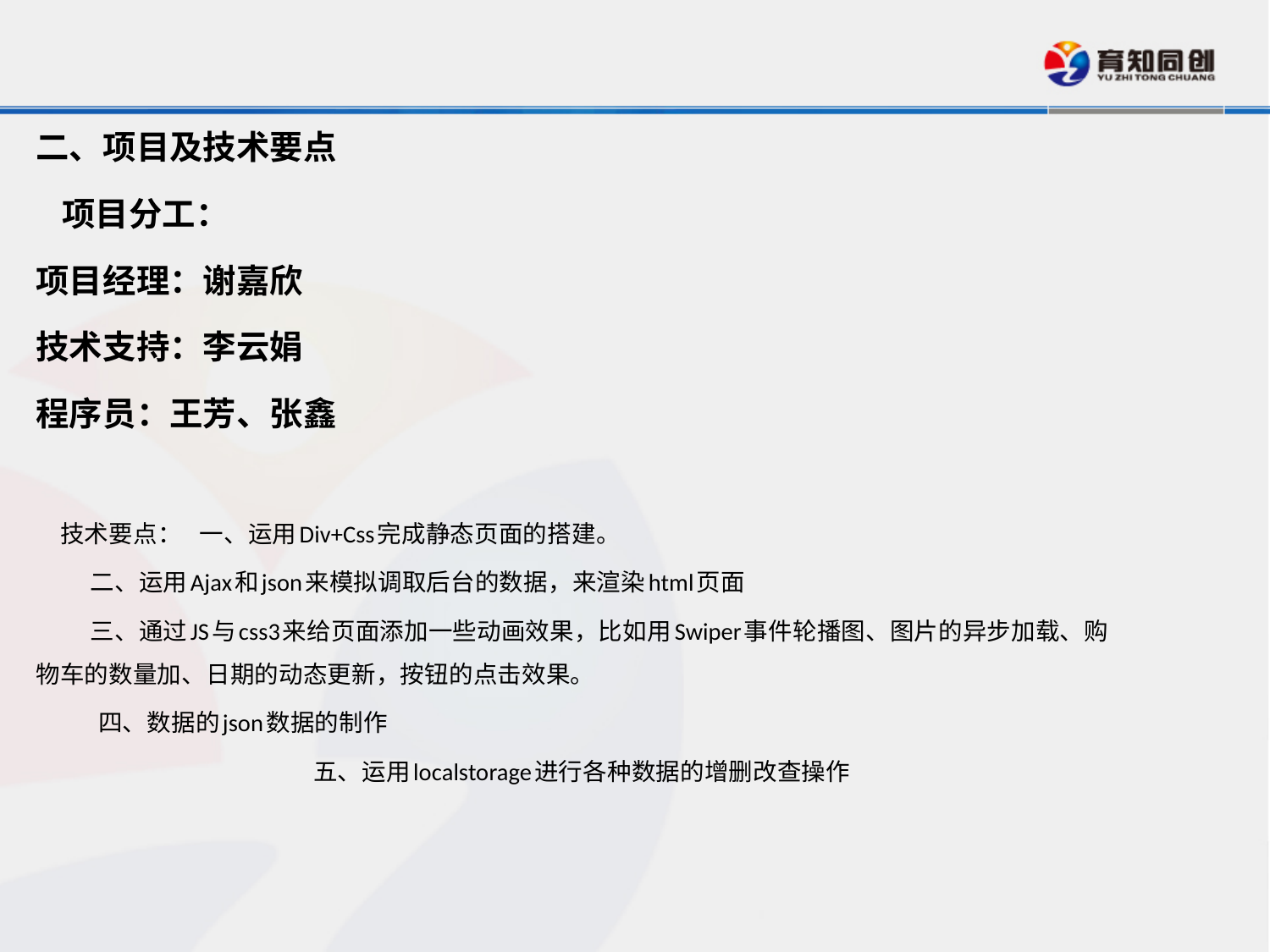

#
二、项目及技术要点
   项目分工：
项目经理：谢嘉欣
技术支持：李云娟
程序员：王芳、张鑫

    技术要点：	一、运用Div+Css完成静态页面的搭建。
		二、运用Ajax和json来模拟调取后台的数据，来渲染html页面
		三、通过JS与css3来给页面添加一些动画效果，比如用Swiper事件轮播图、图片的异步加载、购                         物车的数量加、日期的动态更新，按钮的点击效果。
		 四、数据的json数据的制作
                                                  五、运用localstorage进行各种数据的增删改查操作